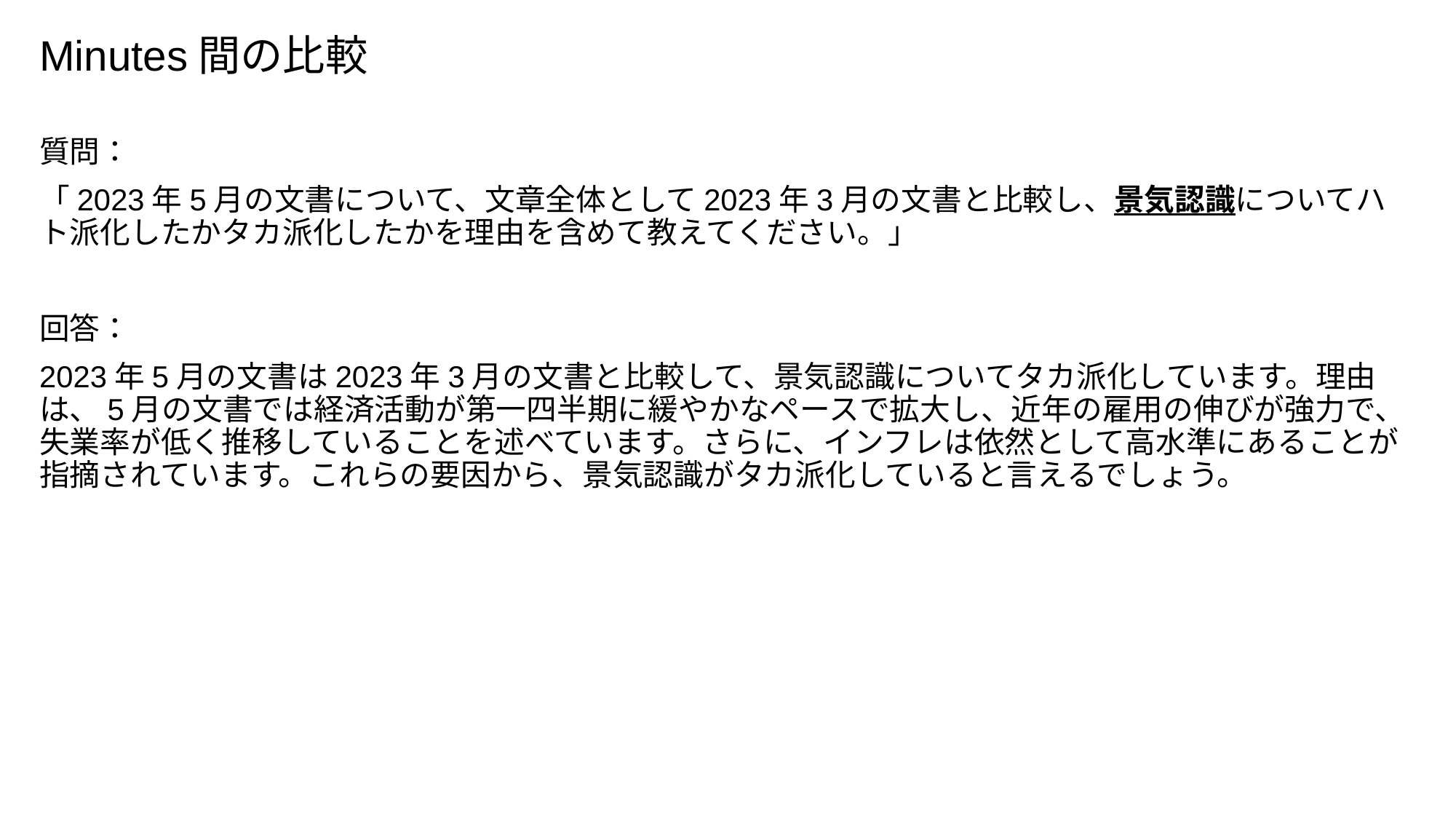

# Minutes間の比較
質問：
「2023年5月の文書について、文章全体として2023年3月の文書と比較し、景気認識についてハト派化したかタカ派化したかを理由を含めて教えてください。」

回答：
2023年5月の文書は2023年3月の文書と比較して、景気認識についてタカ派化しています。理由は、5月の文書では経済活動が第一四半期に緩やかなペースで拡大し、近年の雇用の伸びが強力で、失業率が低く推移していることを述べています。さらに、インフレは依然として高水準にあることが指摘されています。これらの要因から、景気認識がタカ派化していると言えるでしょう。